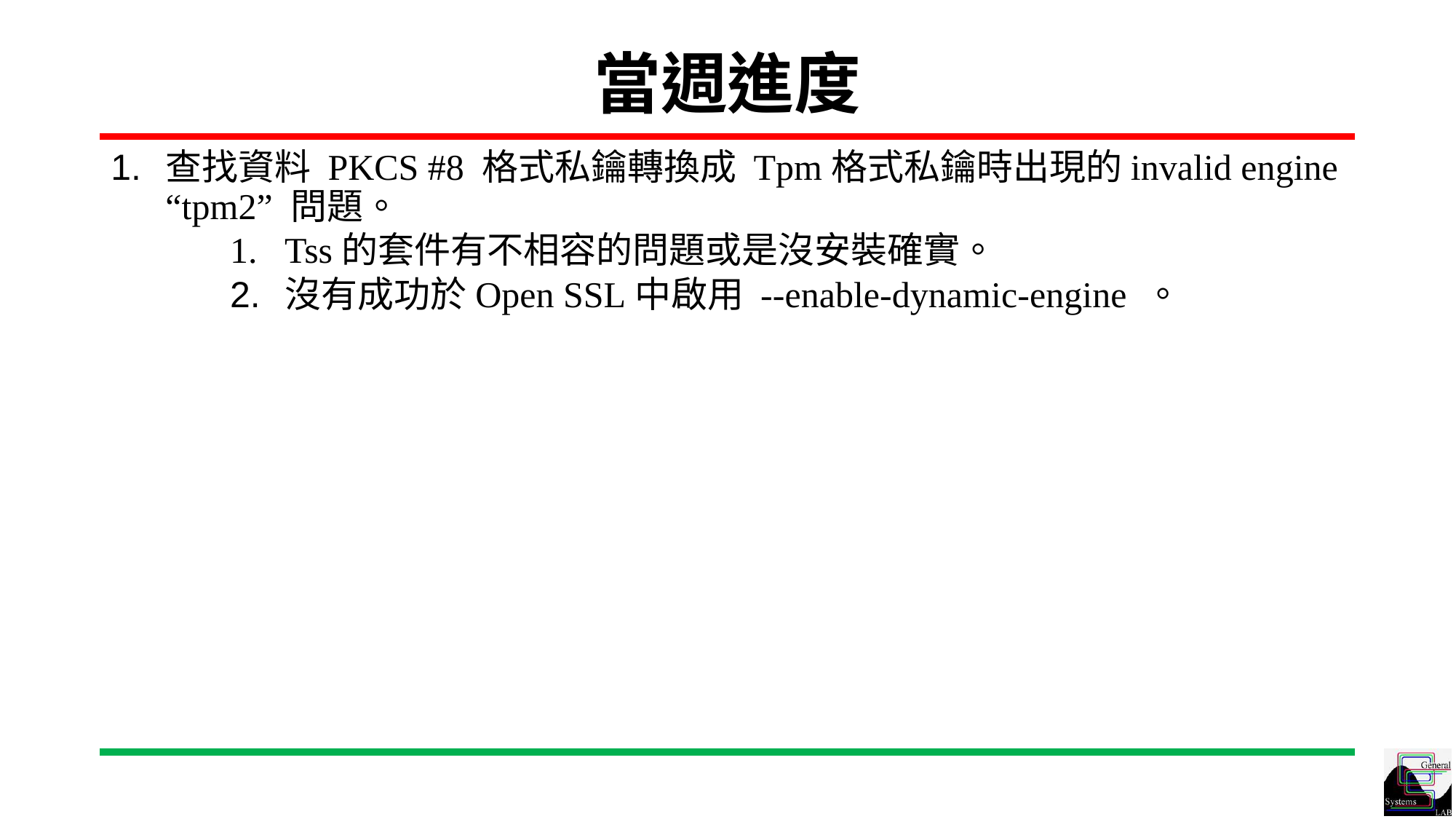

# 當週進度

查找資料 PKCS #8 格式私鑰轉換成 Tpm格式私鑰時出現的invalid engine “tpm2” 問題。
Tss的套件有不相容的問題或是沒安裝確實。
沒有成功於Open SSL中啟用 --enable-dynamic-engine 。